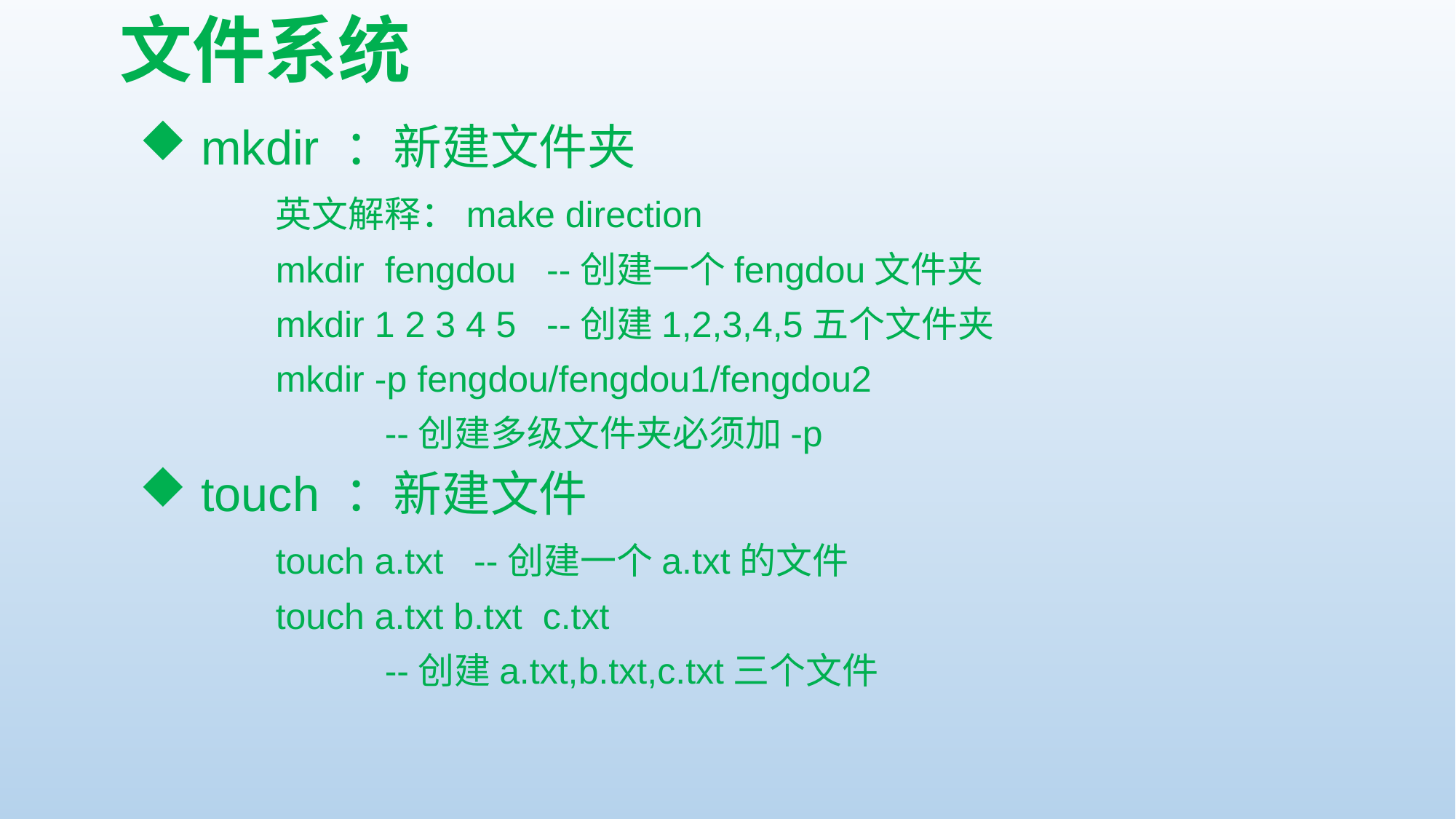

# 文件系统
 mkdir ：新建文件夹
		英文解释：make direction
		mkdir  fengdou   --创建一个fengdou文件夹
		mkdir 1 2 3 4 5   --创建1,2,3,4,5五个文件夹
		mkdir -p fengdou/fengdou1/fengdou2
			--创建多级文件夹必须加-p
 touch ：新建文件
		touch a.txt   --创建一个a.txt的文件
		touch a.txt b.txt  c.txt
			--创建a.txt,b.txt,c.txt三个文件